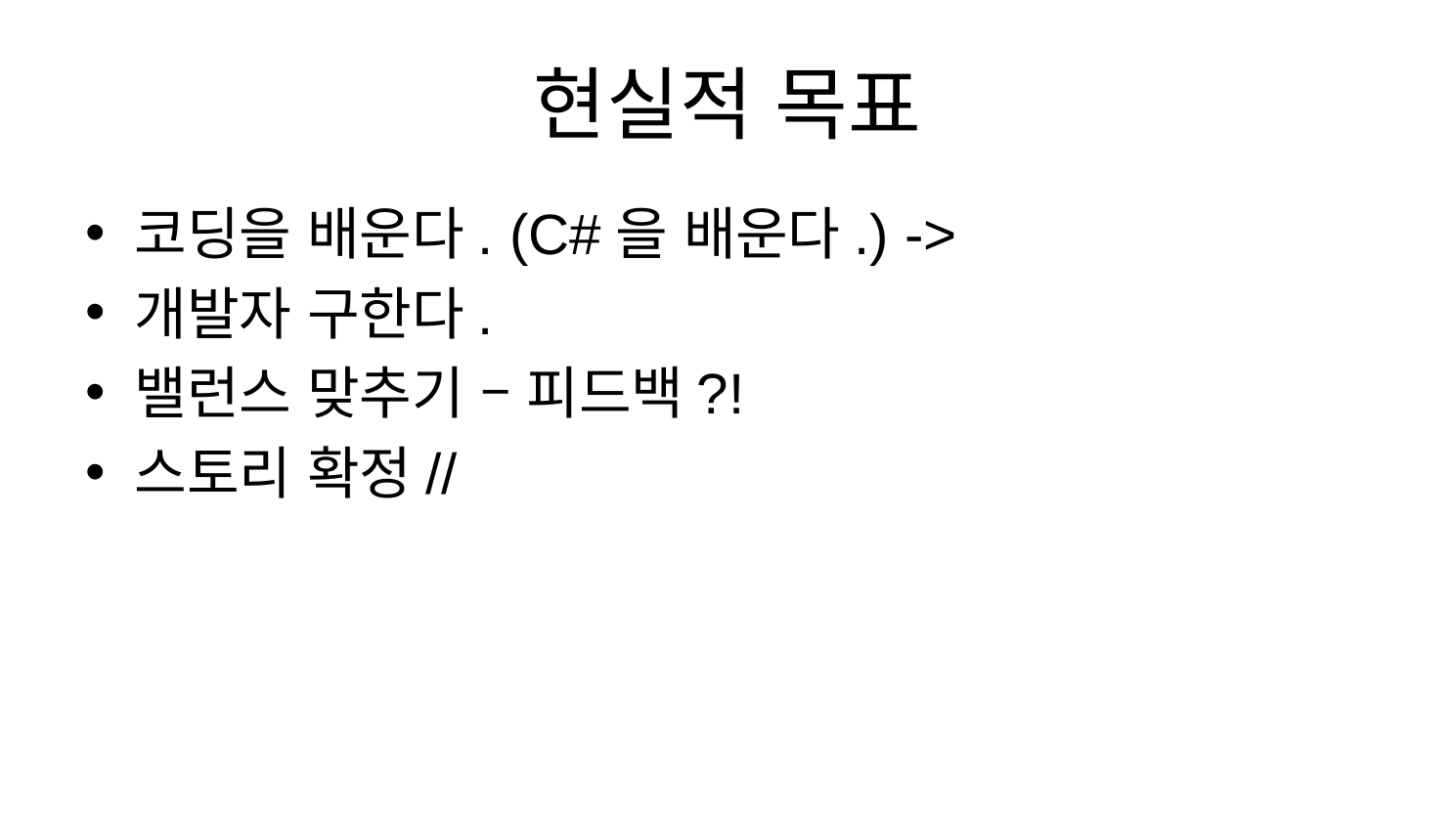

# 현실적 목표
코딩을 배운다. (C#을 배운다.) ->
개발자 구한다.
밸런스 맞추기 – 피드백?!
스토리 확정//